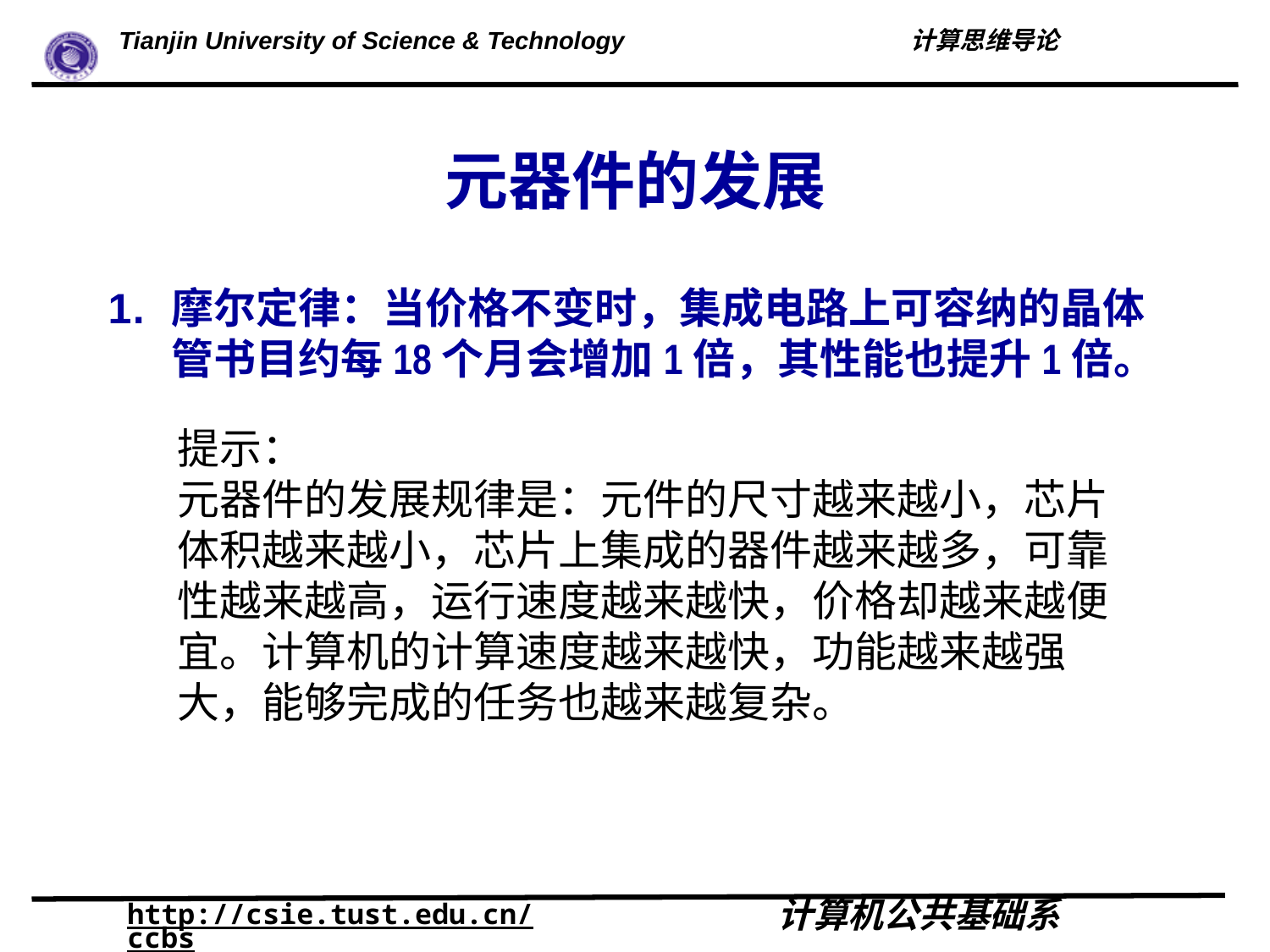

# 元器件的发展
摩尔定律：当价格不变时，集成电路上可容纳的晶体管书目约每18个月会增加1倍，其性能也提升1倍。
提示：
元器件的发展规律是：元件的尺寸越来越小，芯片体积越来越小，芯片上集成的器件越来越多，可靠性越来越高，运行速度越来越快，价格却越来越便宜。计算机的计算速度越来越快，功能越来越强大，能够完成的任务也越来越复杂。